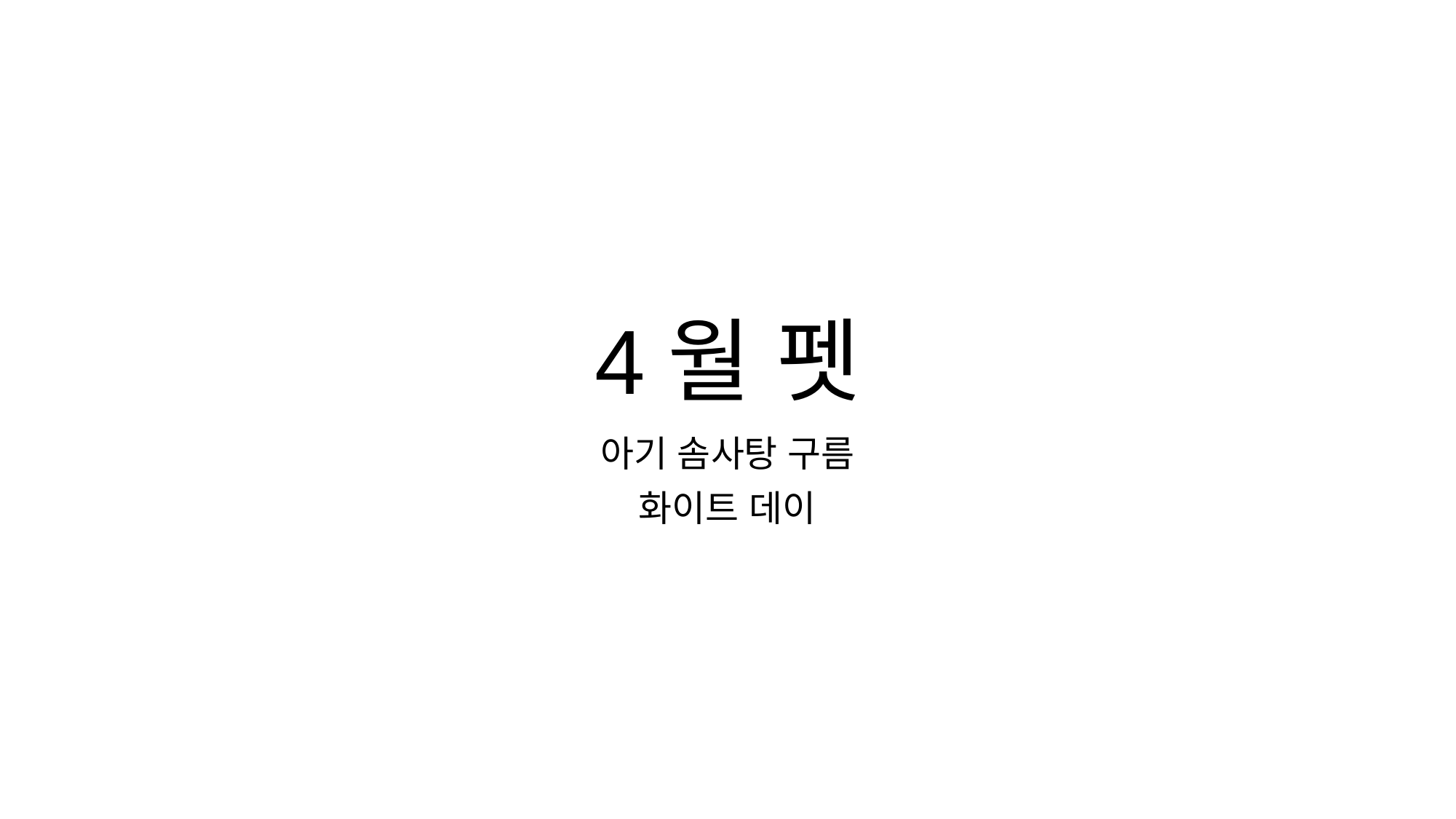

# 4월 펫
아기 솜사탕 구름
화이트 데이